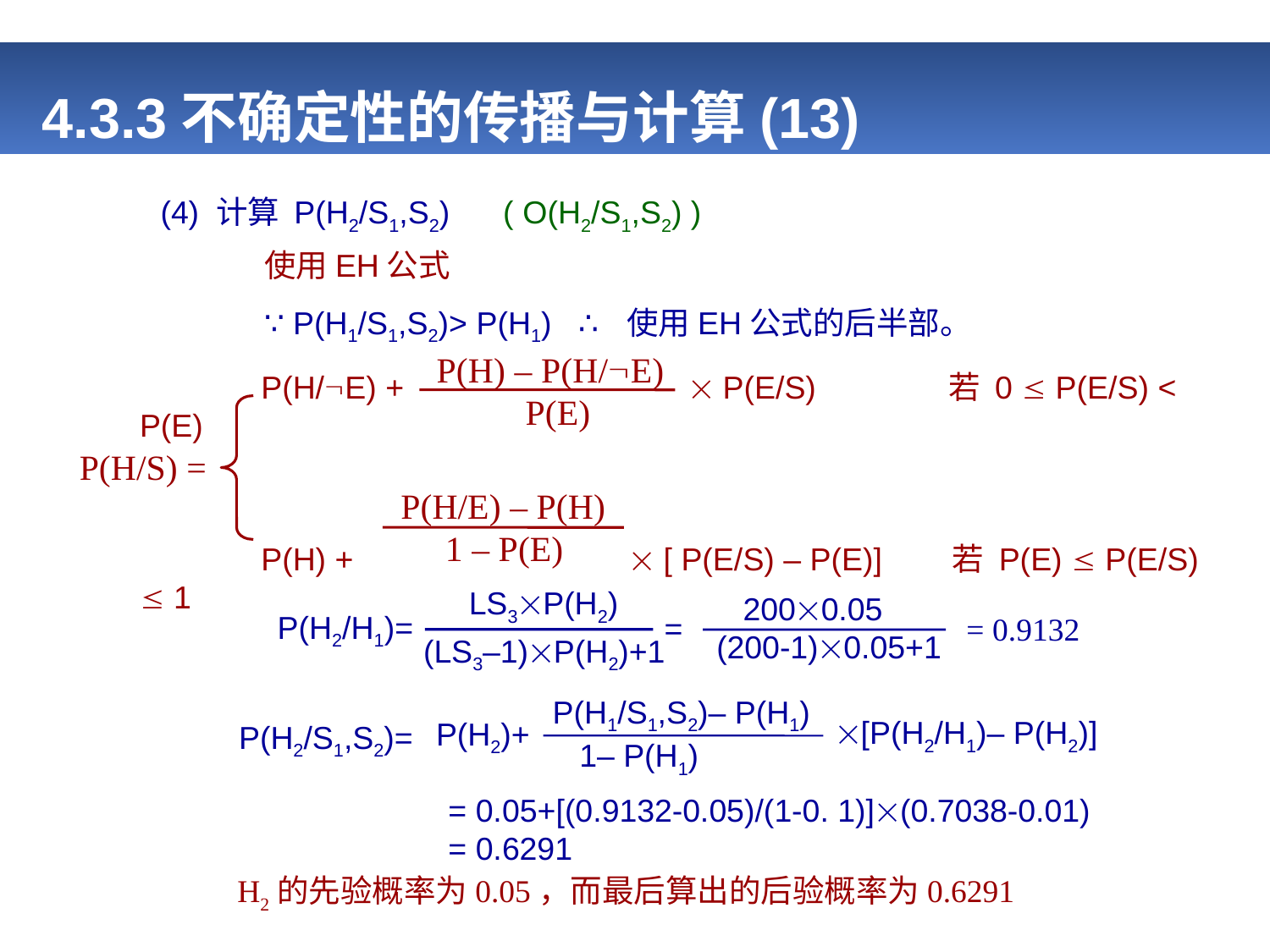

# 4.3.3不确定性的传播与计算(13)
(4) 计算 P(H2/S1,S2)      ( O(H2/S1,S2) )
使用EH公式

∵ P(H1/S1,S2)> P(H1)   ∴ 使用EH公式的后半部。

                   P(H/¬E) +                                × P(E/S)              若 0 ≤ P(E/S) < P(E)

                   P(H) +                               × [ P(E/S) – P(E)]       若 P(E) ≤ P(E/S) ≤ 1
P(H) – P(H/¬E)
          P(E)

P(H/S) =
P(H/E) – P(H)
     1 – P(E)

LS3×P(H2)
P(H2/H1)=
(LS3–1)×P(H2)+1

=
   200×0.05
(200-1)×0.05+1

= 0.9132
P(H1/S1,S2)– P(H1)
   1– P(H1)
×[P(H2/H1)– P(H2)]
P(H2)+
P(H2/S1,S2)=

= 0.05+[(0.9132-0.05)/(1-0. 1)]×(0.7038-0.01)
= 0.6291

H2的先验概率为0.05，而最后算出的后验概率为0.6291